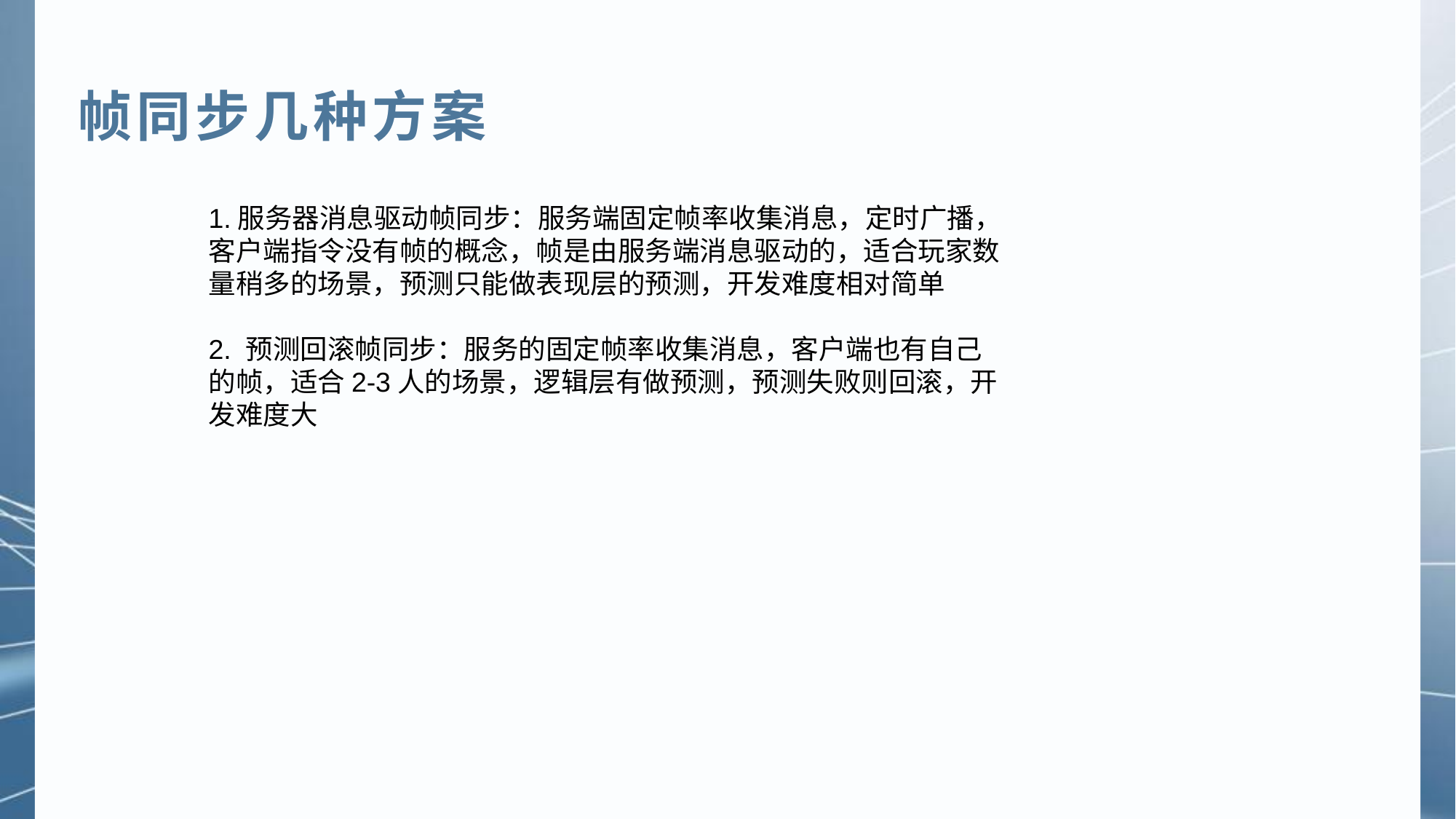

帧同步几种方案
1.服务器消息驱动帧同步：服务端固定帧率收集消息，定时广播，客户端指令没有帧的概念，帧是由服务端消息驱动的，适合玩家数量稍多的场景，预测只能做表现层的预测，开发难度相对简单

2. 预测回滚帧同步：服务的固定帧率收集消息，客户端也有自己的帧，适合2-3人的场景，逻辑层有做预测，预测失败则回滚，开发难度大